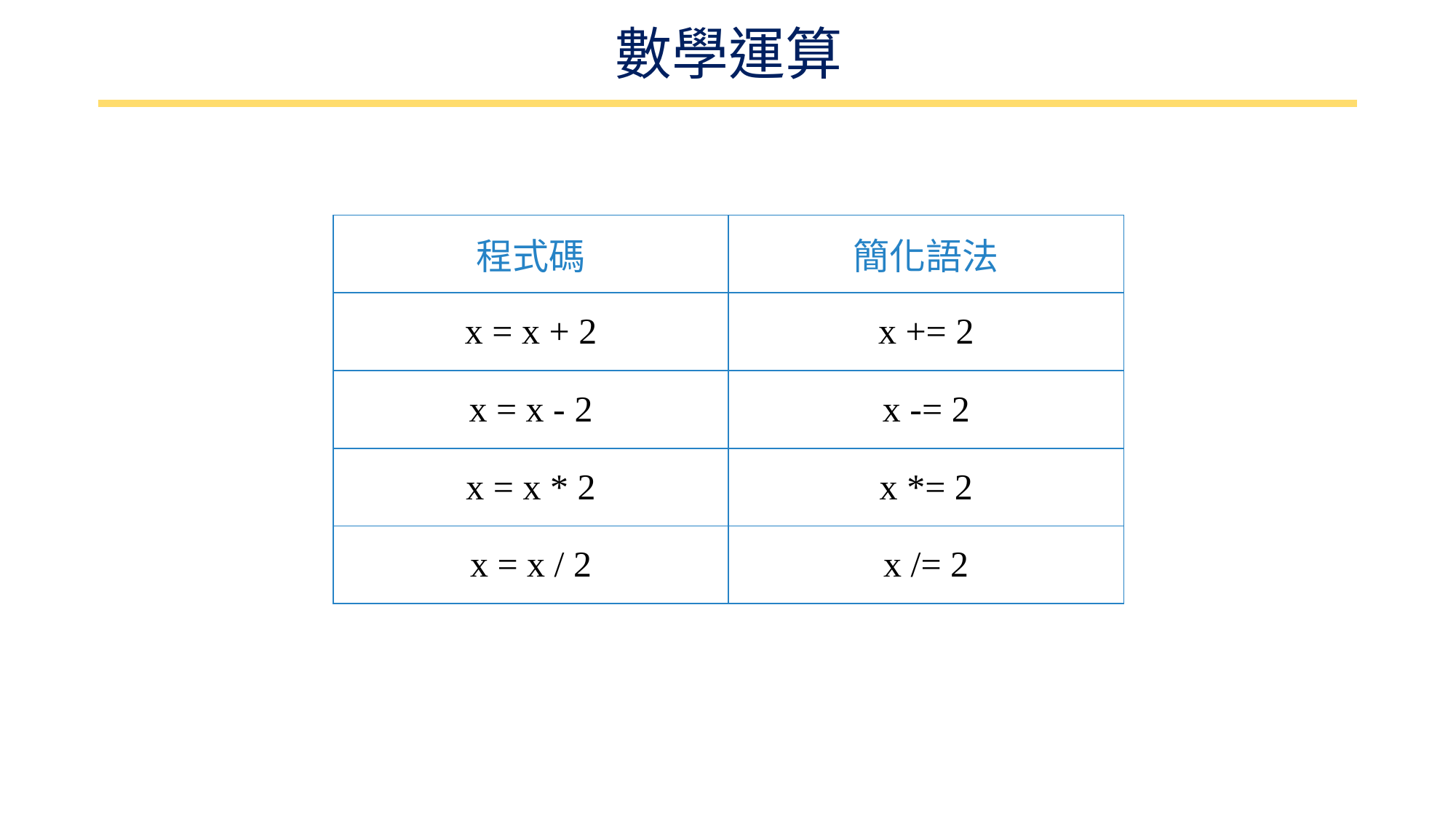

# 數學運算
| 程式碼 | 簡化語法 |
| --- | --- |
| x = x + 2 | x += 2 |
| x = x - 2 | x -= 2 |
| x = x \* 2 | x \*= 2 |
| x = x / 2 | x /= 2 |